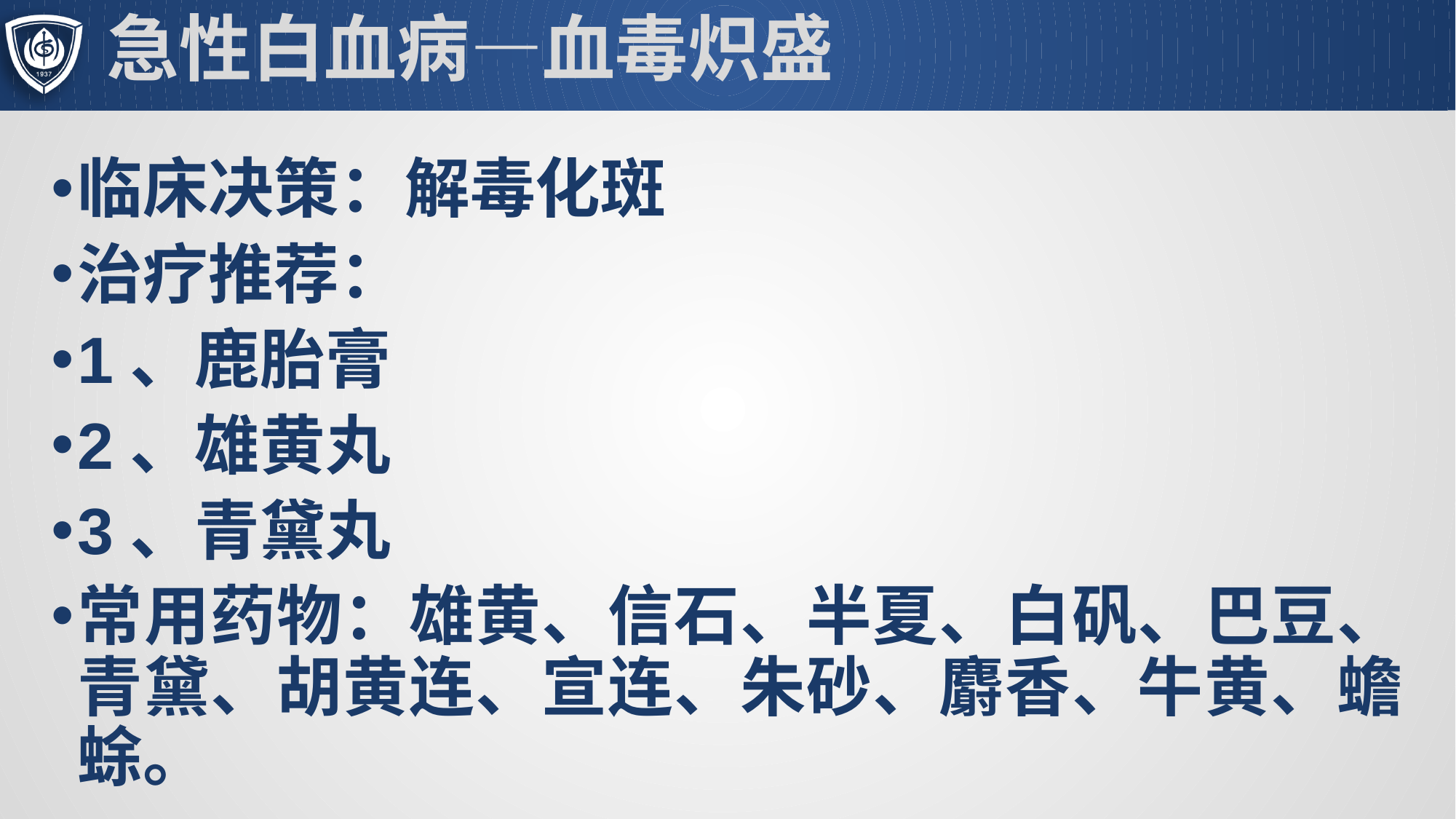

# 急性白血病—血毒炽盛
临床决策：解毒化斑
治疗推荐：
1、鹿胎膏
2、雄黄丸
3、青黛丸
常用药物：雄黄、信石、半夏、白矾、巴豆、青黛、胡黄连、宣连、朱砂、麝香、牛黄、蟾蜍。